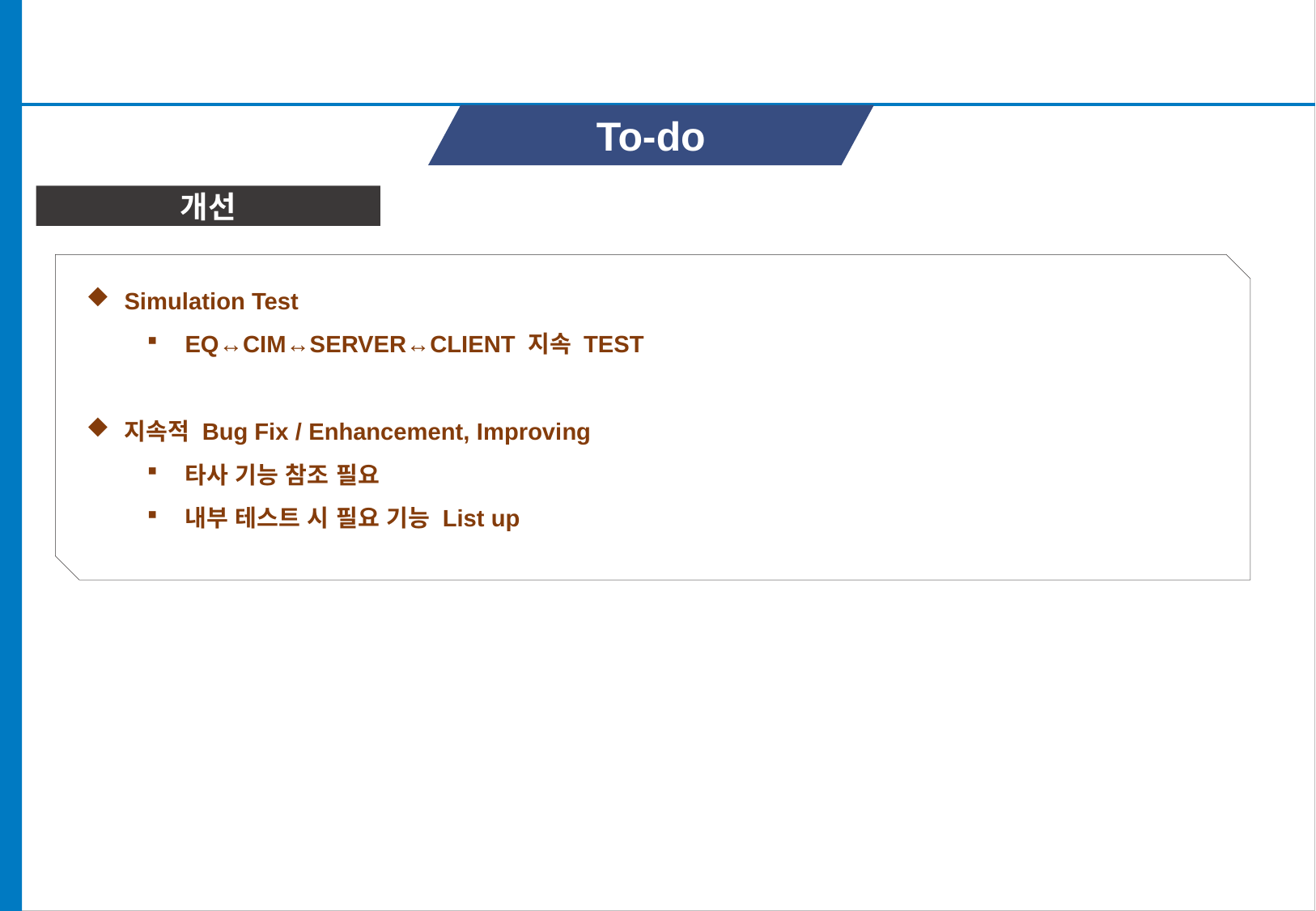

To-do
개선
Simulation Test
EQ↔CIM↔SERVER↔CLIENT 지속 TEST

지속적 Bug Fix / Enhancement, Improving
타사 기능 참조 필요
내부 테스트 시 필요 기능 List up